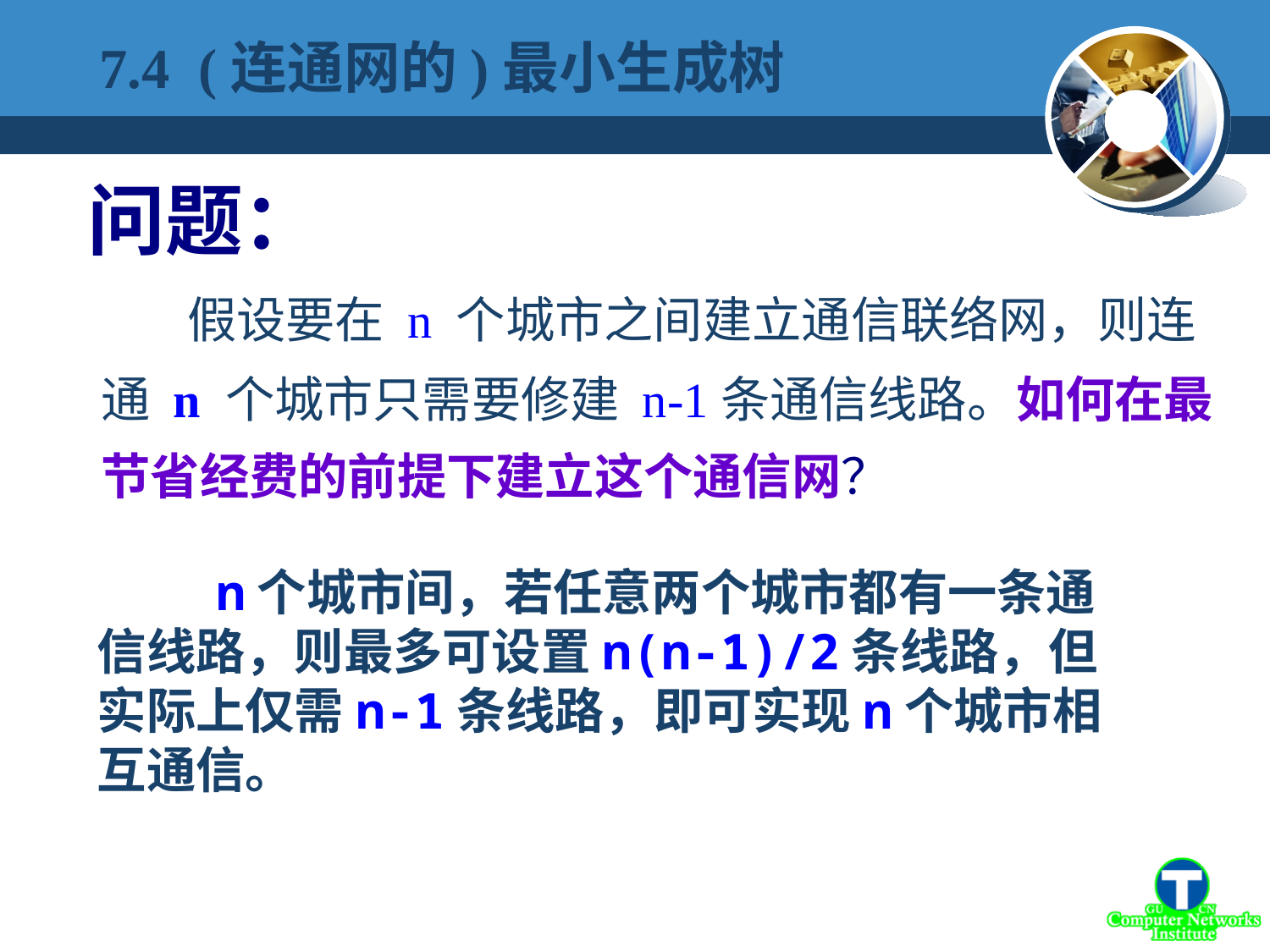

7.4  (连通网的)最小生成树
问题：
     假设要在 n 个城市之间建立通信联络网，则连通 n 个城市只需要修建 n-1条通信线路。如何在最节省经费的前提下建立这个通信网？
    n个城市间，若任意两个城市都有一条通信线路，则最多可设置n(n-1)/2条线路，但实际上仅需n-1条线路，即可实现n个城市相互通信。
100